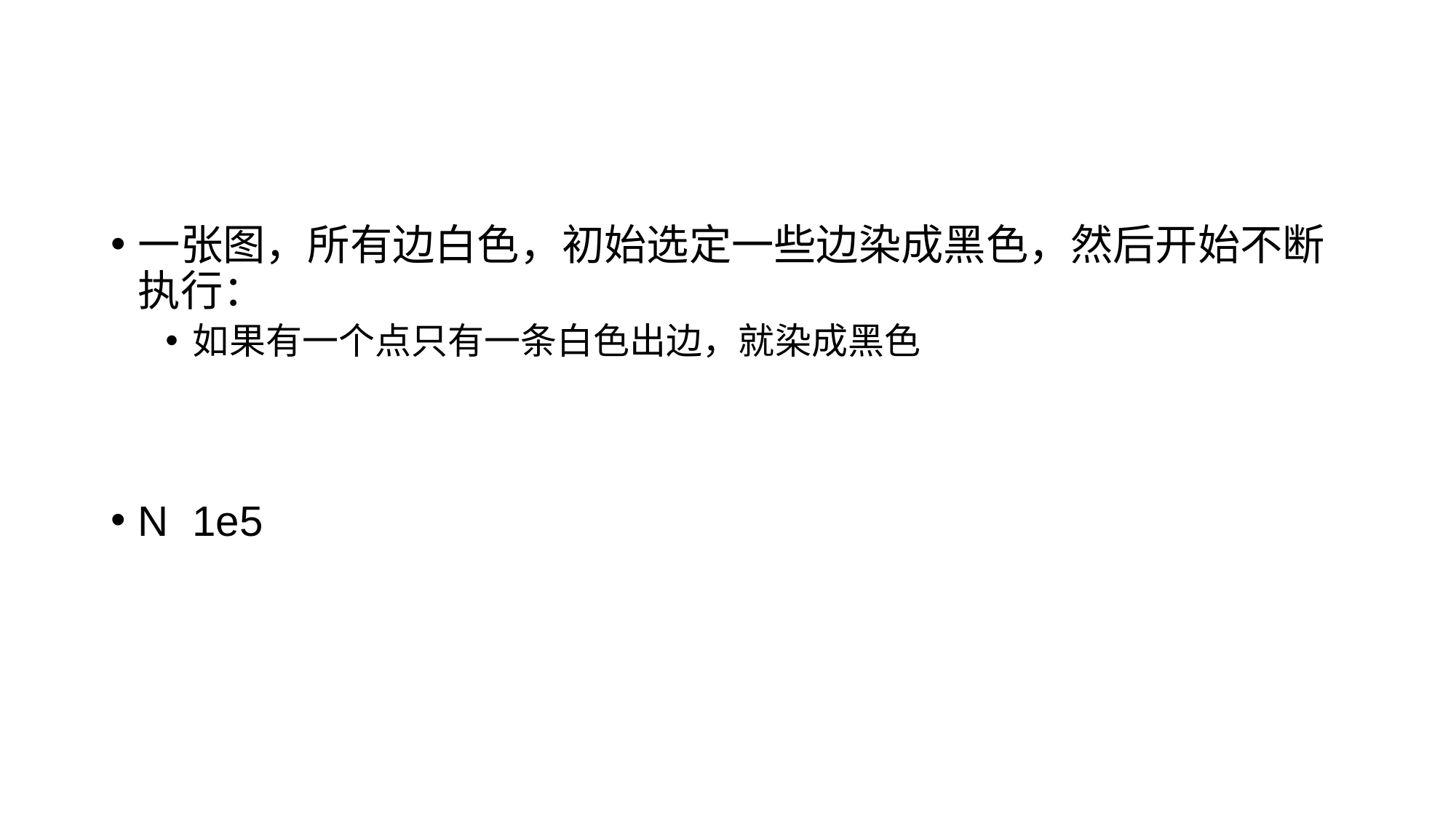

一张图，所有边白色，初始选定一些边染成黑色，然后开始不断执行：
如果有一个点只有一条白色出边，就染成黑色

N  1e5